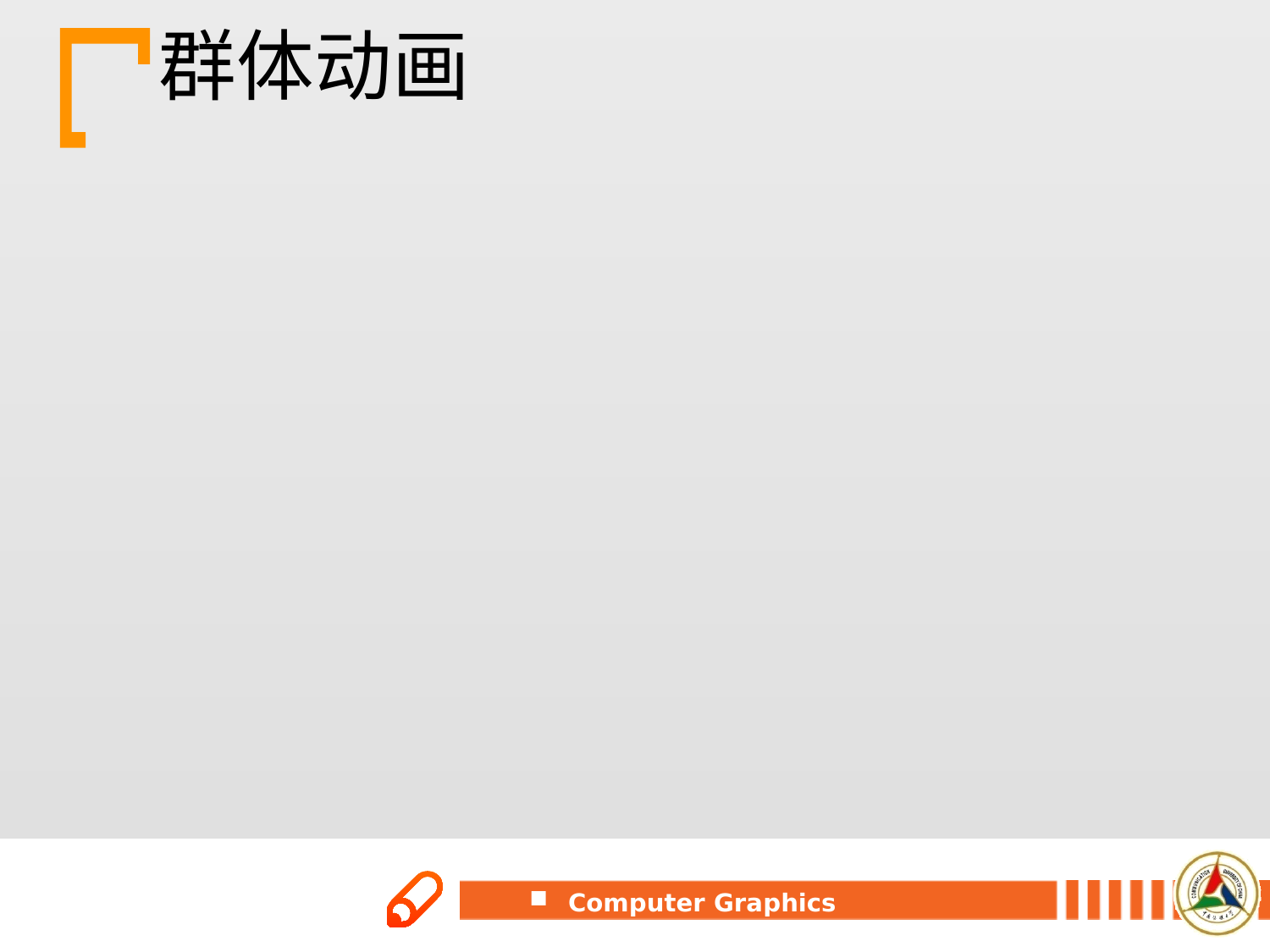

# 群体动画
在生物界，许多动物如鸟、鱼等以某种群体的方式运动。这种运动既有随机性，又有一定的规律性。群体的行为包含两个对立的因素，即既要相互靠近又要避免碰撞。控制群体的行为的三条按优先级递减的原则：
碰撞避免原则，即避免与相邻的群体成员相碰；
速度匹配原则，即尽量匹配相邻群体成员的速度；
群体合群原则，即群体成员之间尽量靠近。